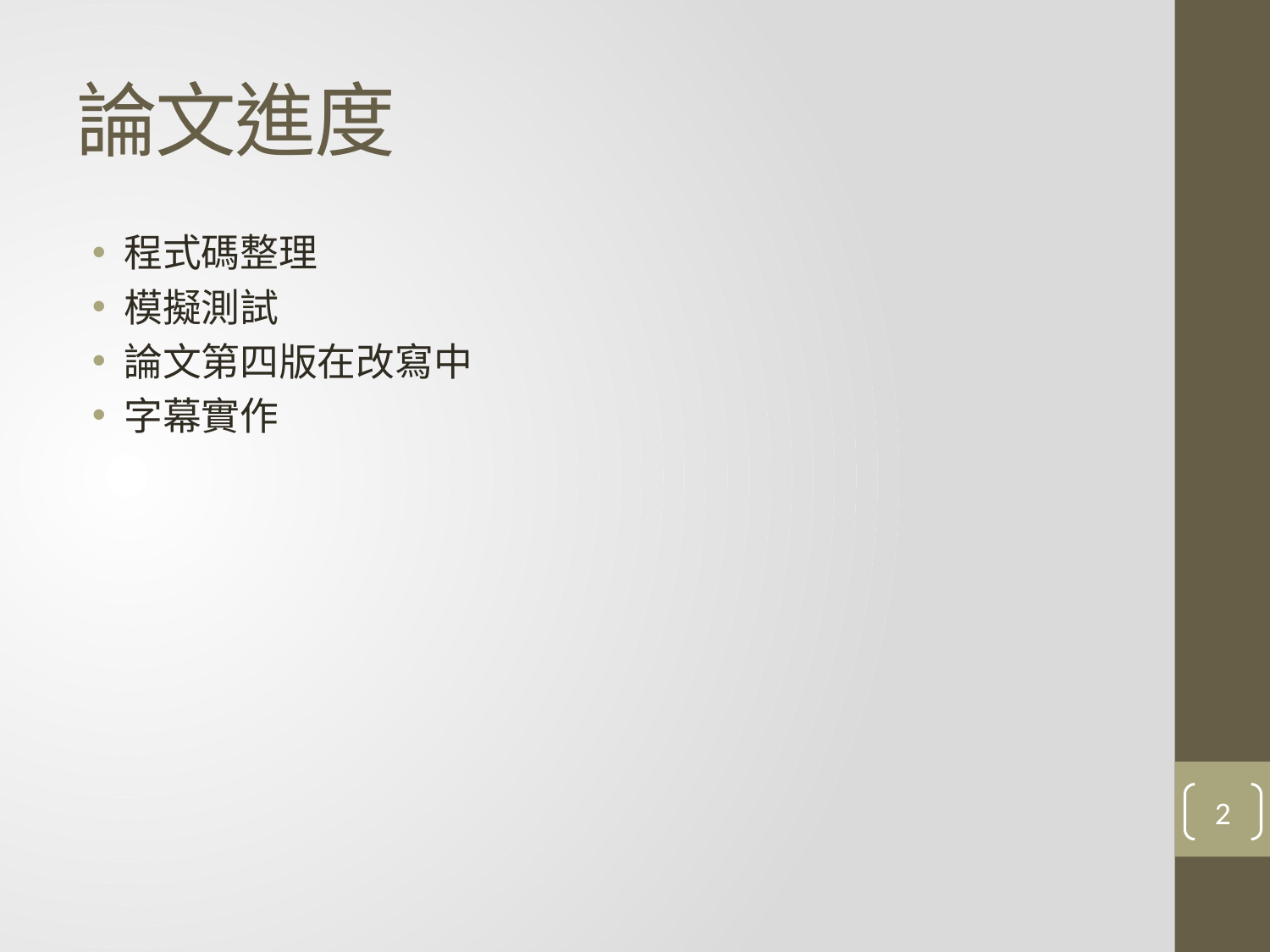

# 論文進度
程式碼整理
模擬測試
論文第四版在改寫中
字幕實作

2